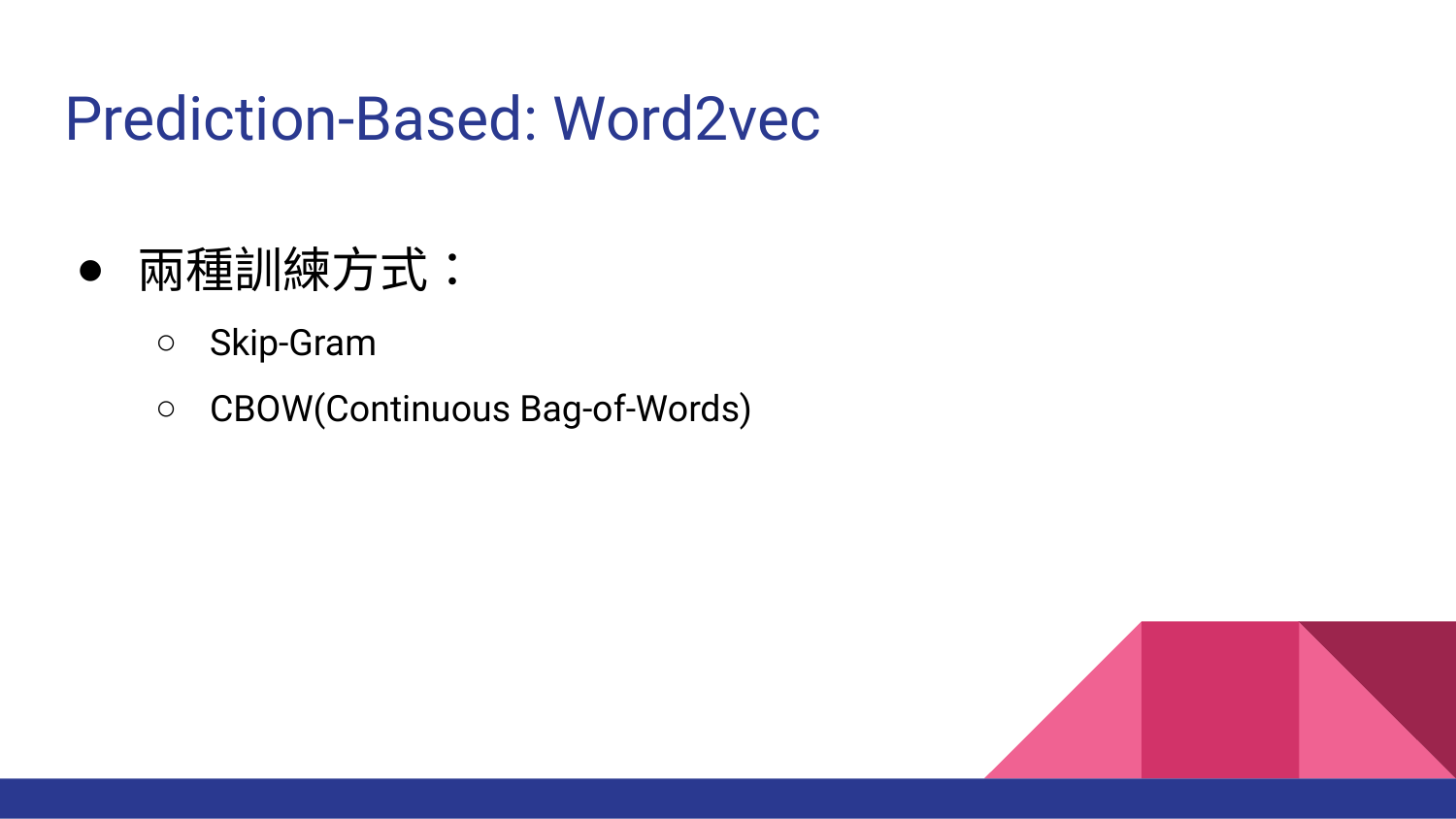

# Prediction-Based: Word2vec
兩種訓練方式：
Skip-Gram
CBOW(Continuous Bag-of-Words)